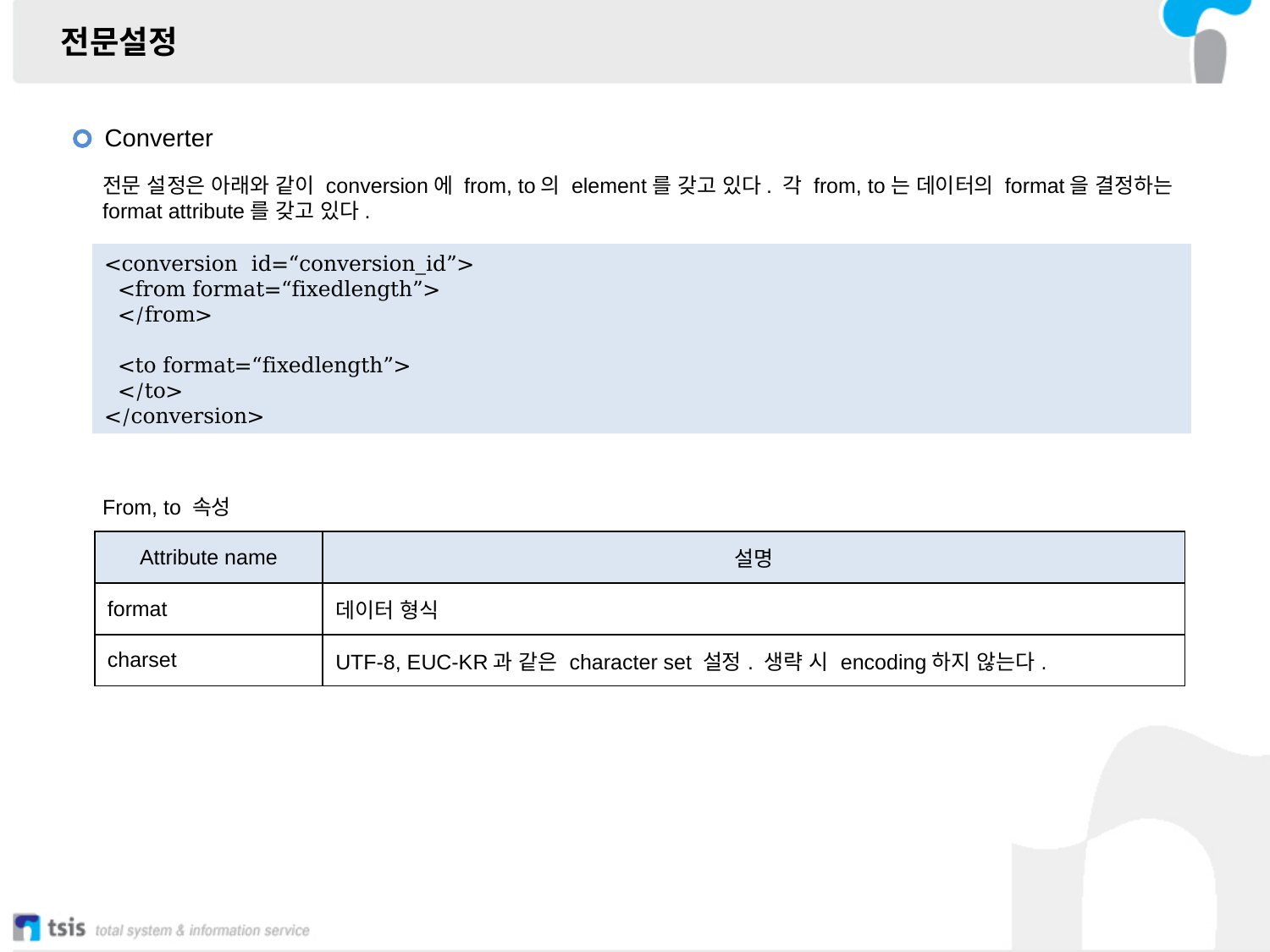

전문설정
Converter

전문 설정은 아래와 같이 conversion에 from, to의 element를 갖고 있다. 각 from, to는 데이터의 format을 결정하는 format attribute를 갖고 있다.
<conversion  id=“conversion_id”>
  <from format=“fixedlength”>
  </from>

  <to format=“fixedlength”>
  </to>
</conversion>
From, to 속성
| Attribute name | 설명 |
| --- | --- |
| format | 데이터 형식 |
| charset | UTF-8, EUC-KR과 같은 character set 설정. 생략 시 encoding하지 않는다. |